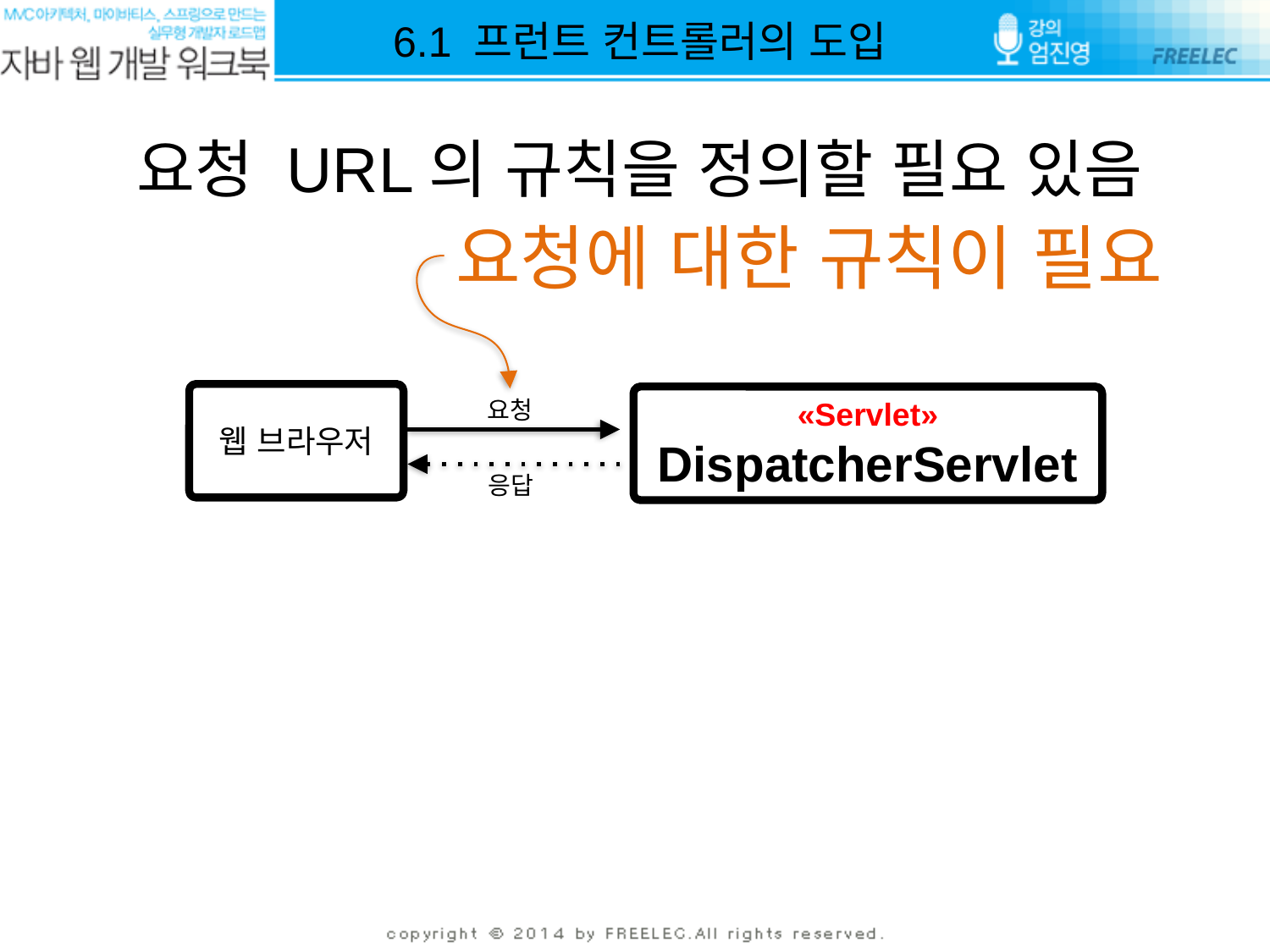

6.1 프런트 컨트롤러의 도입
요청 URL의 규칙을 정의할 필요 있음
요청에 대한 규칙이 필요
웹 브라우저
«Servlet»
DispatcherServlet

요청
응답